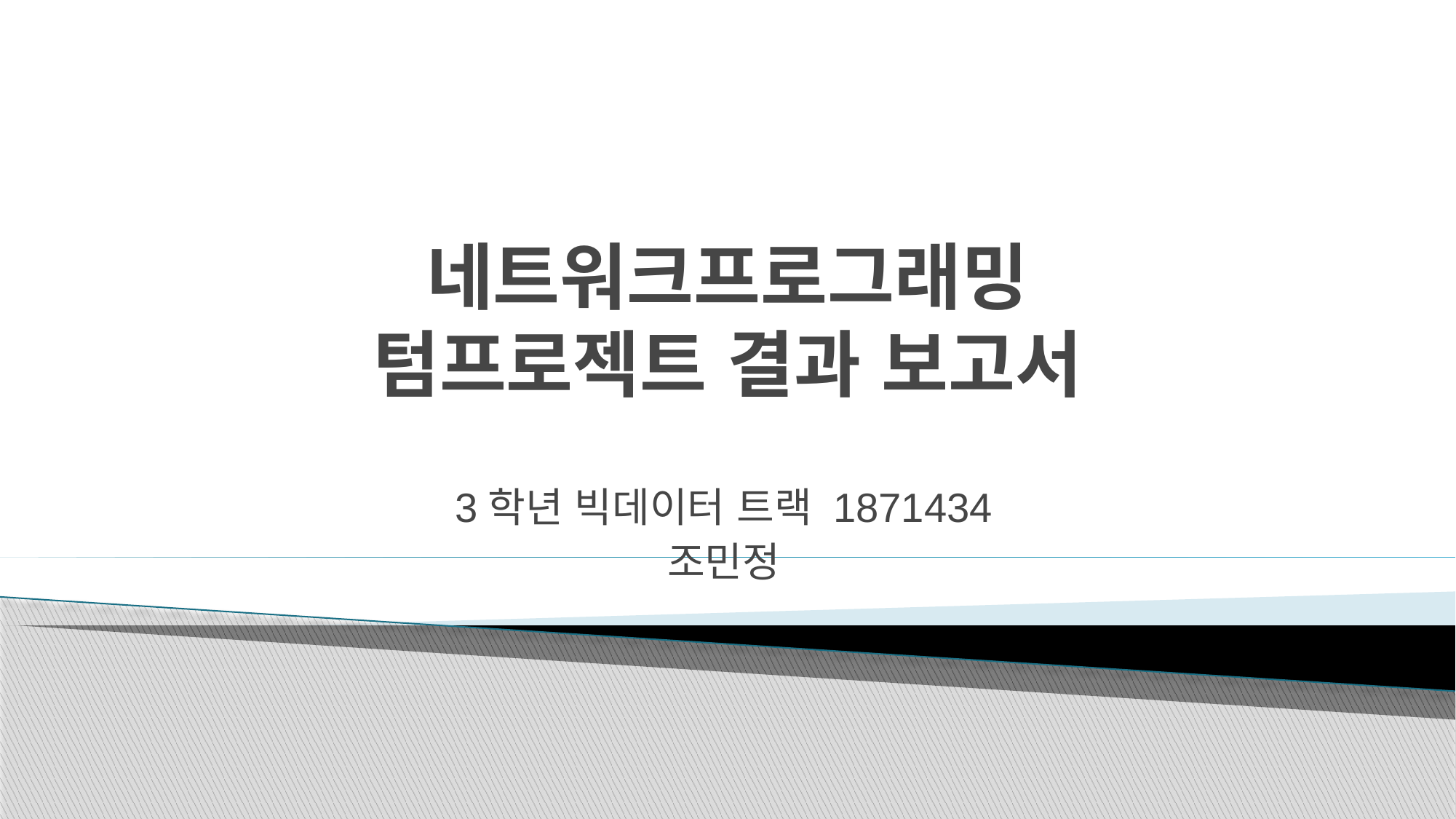

# 네트워크프로그래밍 텀프로젝트 결과 보고서
3학년 빅데이터 트랙 1871434
조민정